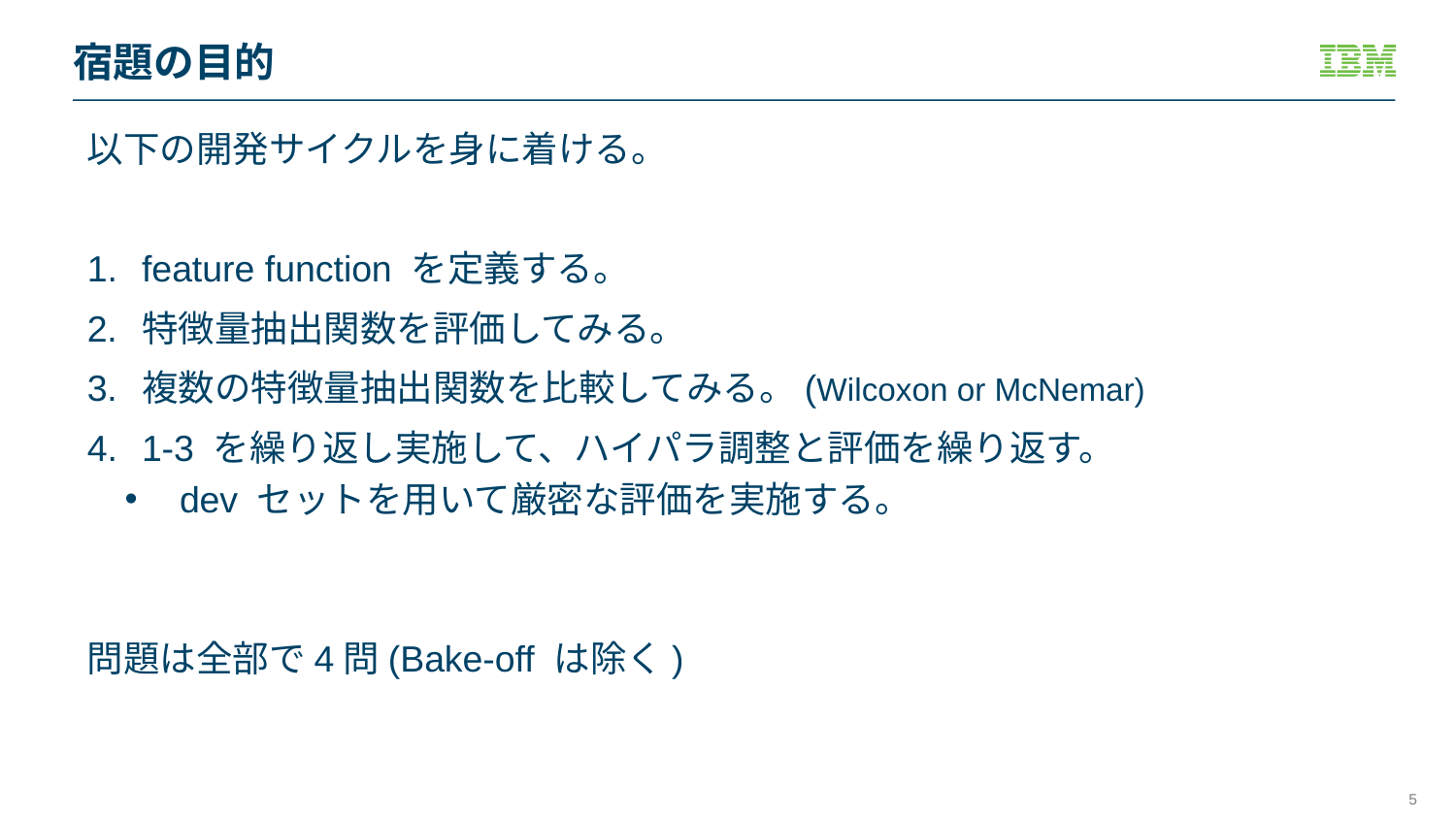

# 宿題の目的
以下の開発サイクルを身に着ける。

feature function を定義する。
特徴量抽出関数を評価してみる。
複数の特徴量抽出関数を比較してみる。(Wilcoxon or McNemar)
1-3 を繰り返し実施して、ハイパラ調整と評価を繰り返す。
dev セットを用いて厳密な評価を実施する。

問題は全部で4問(Bake-off は除く)
5